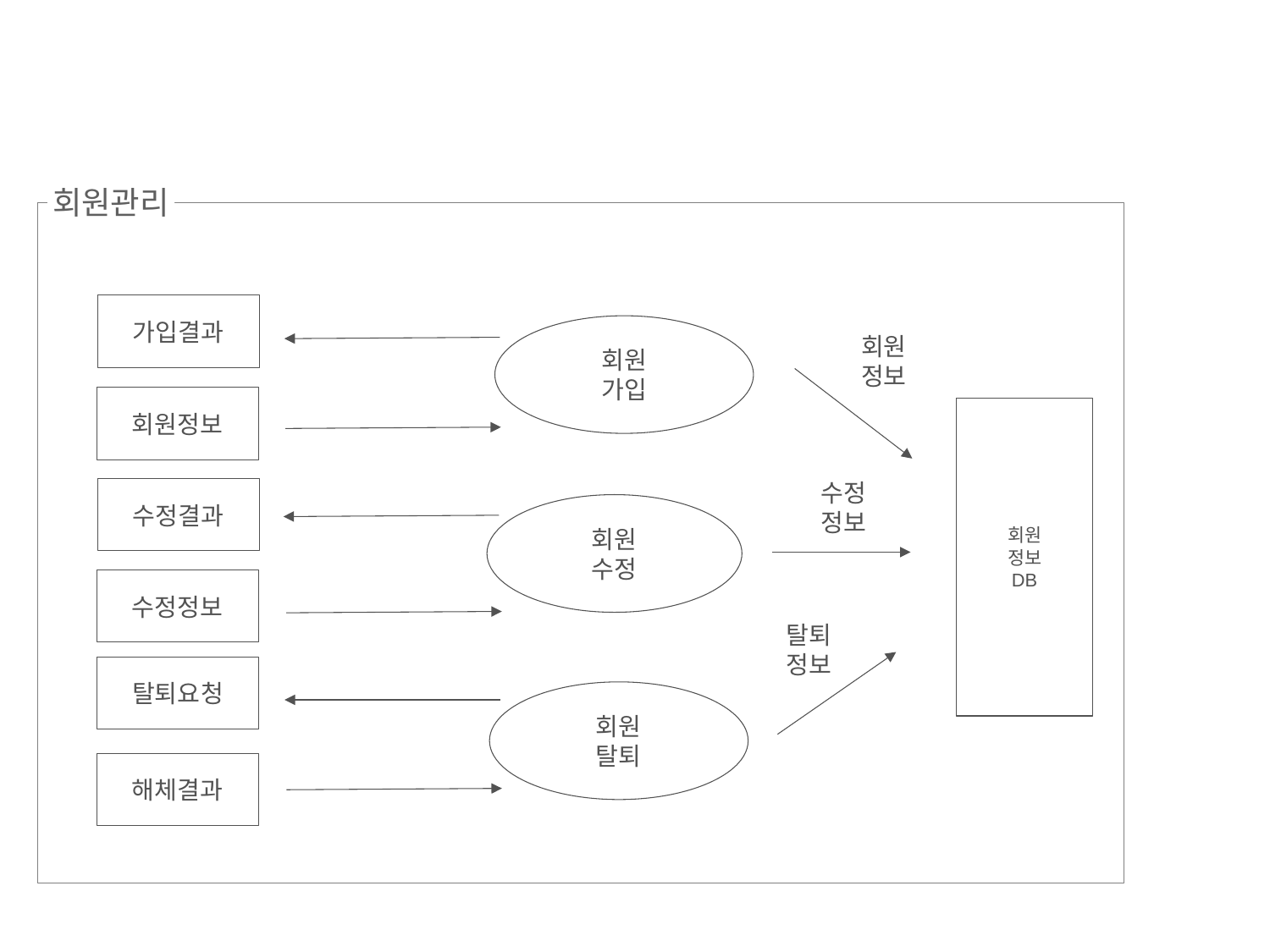

회원관리

가입결과
회원
가입
회원
정보

회원정보
회원
정보
DB

수정
정보
수정결과
회원
수정

수정정보

탈퇴
정보

탈퇴요청
회원
탈퇴

해체결과